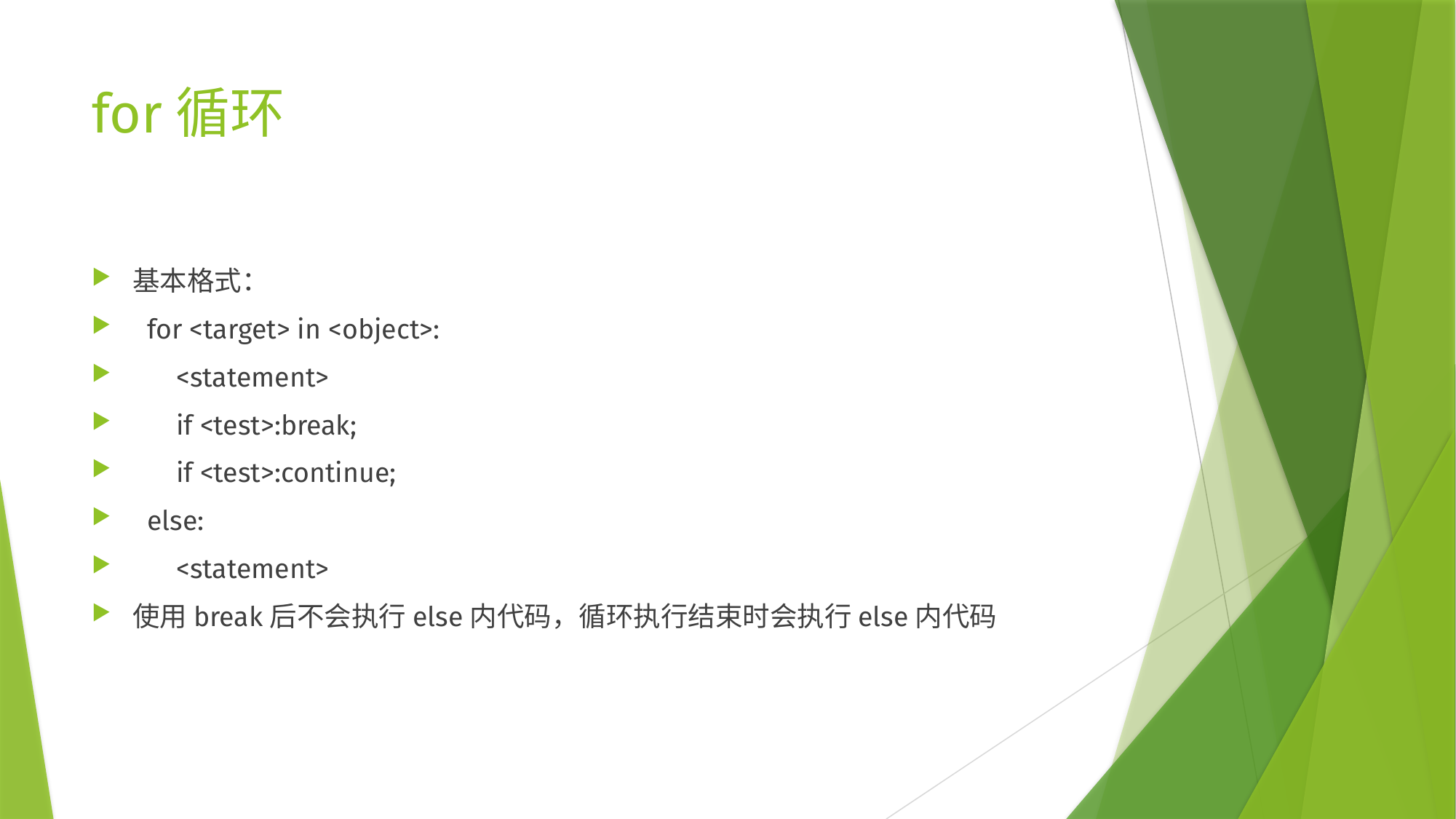

# for循环
基本格式：
  for <target> in <object>:
      <statement>
      if <test>:break;
      if <test>:continue;
  else:
      <statement>
使用break后不会执行else内代码，循环执行结束时会执行else内代码